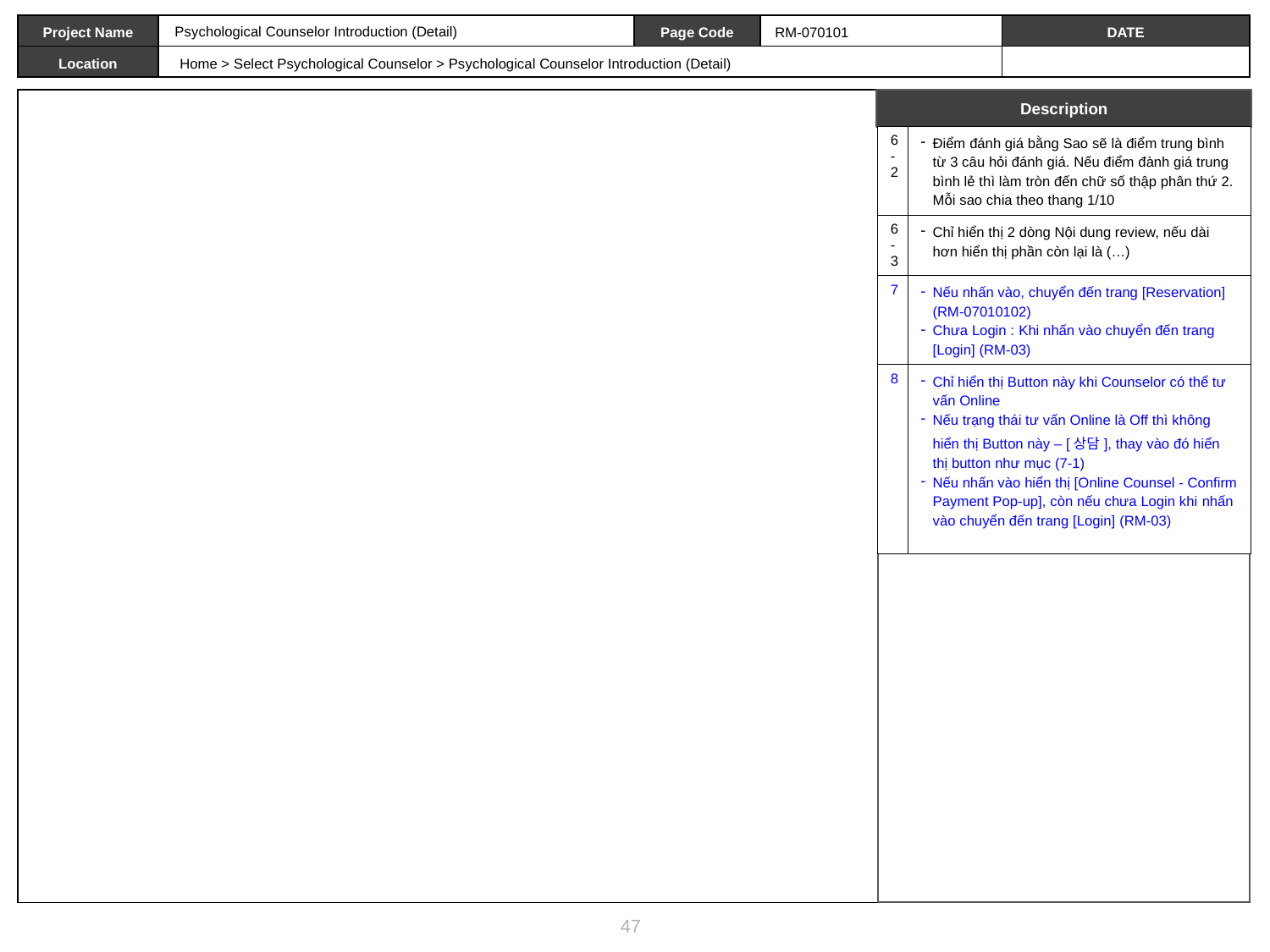

Psychological Counselor Introduction (Detail)
RM-070101
Home > Select Psychological Counselor > Psychological Counselor Introduction (Detail)
| 6-2 | Điểm đánh giá bằng Sao sẽ là điểm trung bình từ 3 câu hỏi đánh giá. Nếu điểm đành giá trung bình lẻ thì làm tròn đến chữ số thập phân thứ 2. Mỗi sao chia theo thang 1/10 |
| --- | --- |
| 6-3 | Chỉ hiển thị 2 dòng Nội dung review, nếu dài hơn hiển thị phần còn lại là (…) |
| 7 | Nếu nhấn vào, chuyển đến trang [Reservation] (RM-07010102) Chưa Login : Khi nhấn vào chuyển đến trang [Login] (RM-03) |
| 8 | Chỉ hiển thị Button này khi Counselor có thể tư vấn Online Nếu trạng thái tư vấn Online là Off thì không hiển thị Button này – [상담], thay vào đó hiển thị button như mục (7-1) Nếu nhấn vào hiển thị [Online Counsel - Confirm Payment Pop-up], còn nếu chưa Login khi nhấn vào chuyển đến trang [Login] (RM-03) |
47